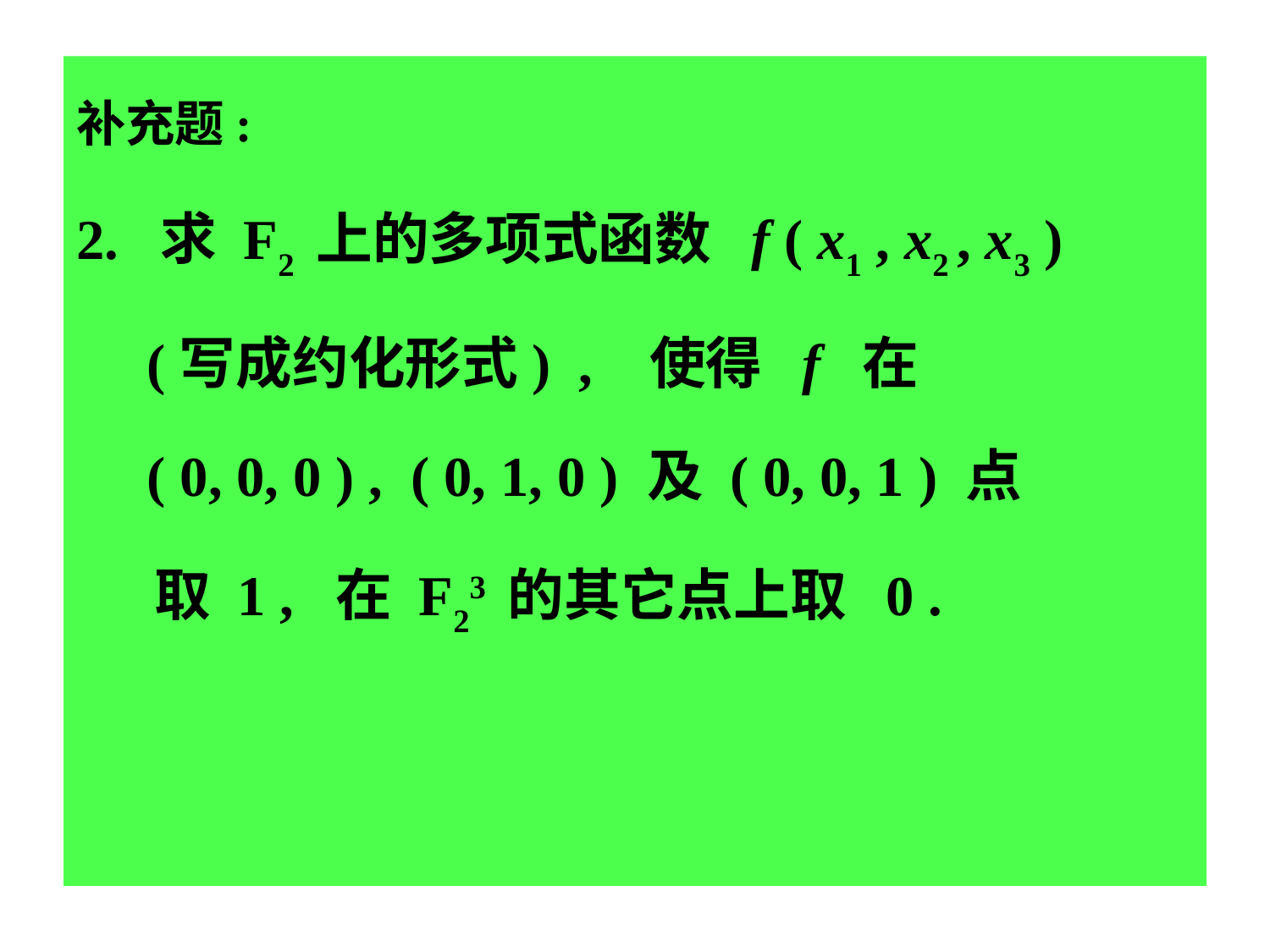

补充题:
2.  求 F2 上的多项式函数  f ( x1 , x2 , x3 )
     (写成约化形式)  ,   使得  f  在
     ( 0, 0, 0 ) ,  ( 0, 1, 0 ) 及 ( 0, 0, 1 ) 点
     取 1 ,  在 F23 的其它点上取  0 .